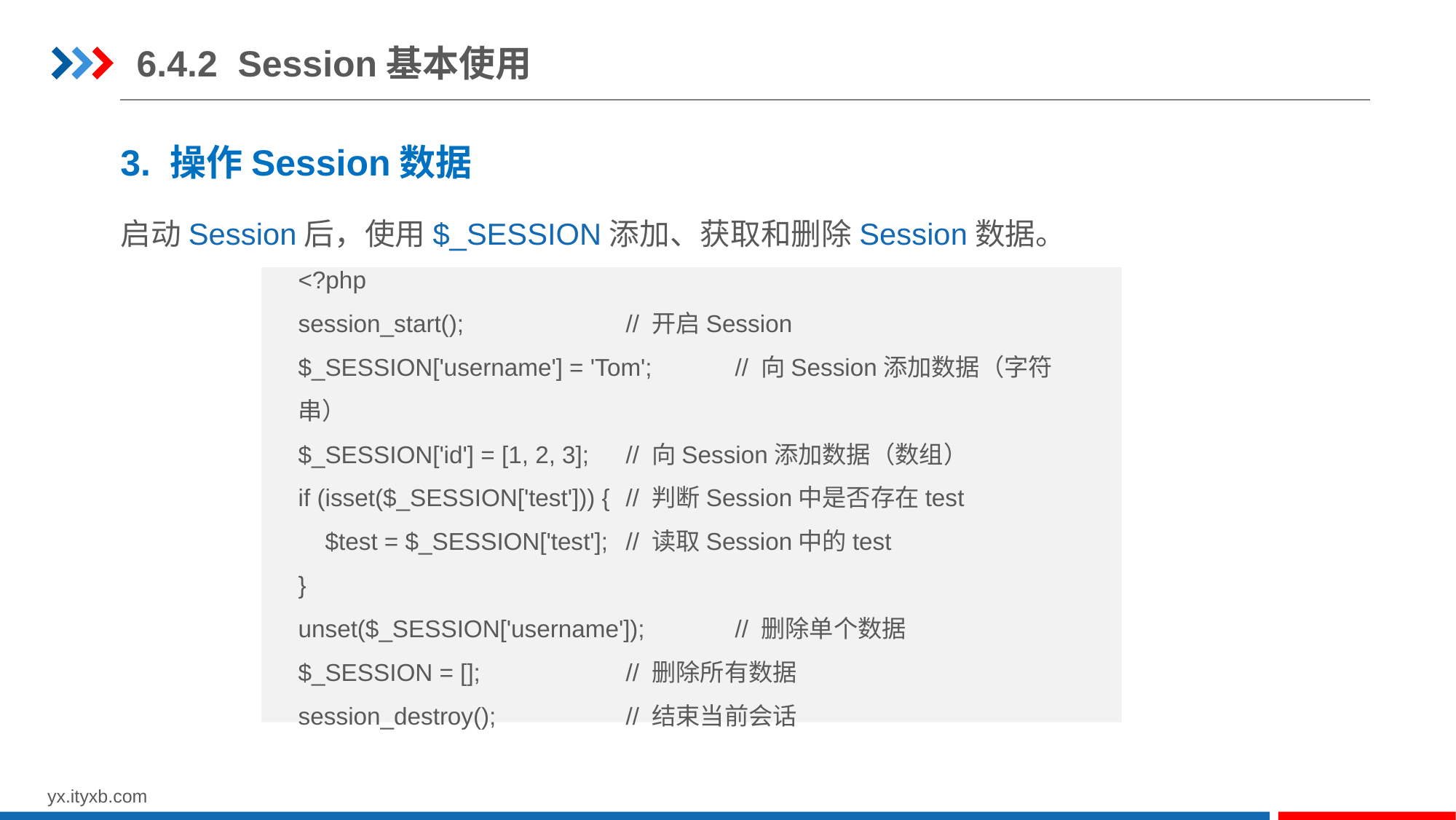

6.4.2  Session基本使用
3. 操作Session数据
启动Session后，使用$_SESSION添加、获取和删除Session数据。
<?php
session_start();		// 开启Session
$_SESSION['username'] = 'Tom';	// 向Session添加数据（字符串）
$_SESSION['id'] = [1, 2, 3];	// 向Session添加数据（数组）
if (isset($_SESSION['test'])) {	// 判断Session中是否存在test
    $test = $_SESSION['test'];	// 读取Session中的test
}
unset($_SESSION['username']);	// 删除单个数据
$_SESSION = [];		// 删除所有数据
session_destroy();		// 结束当前会话